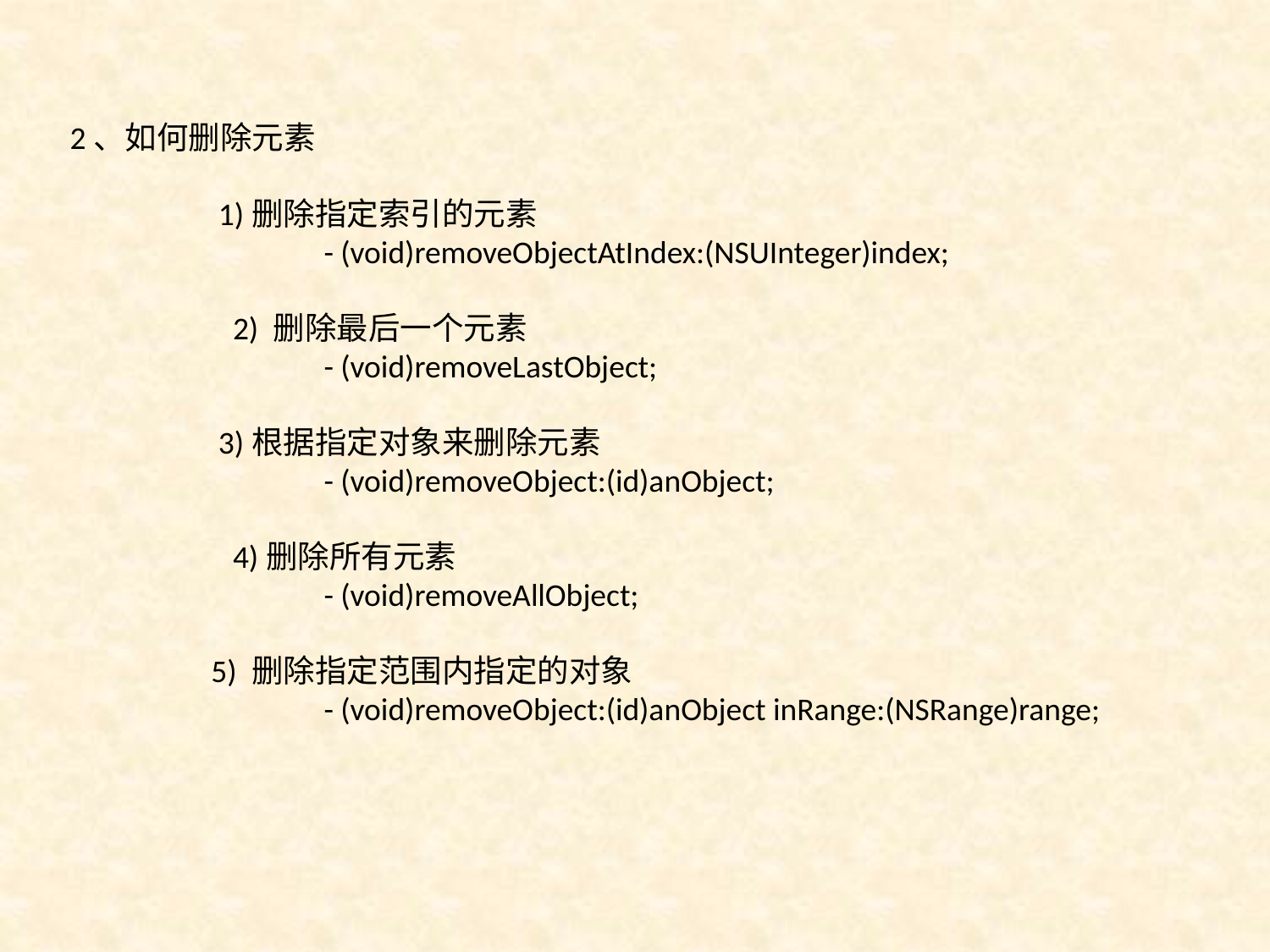

2、如何删除元素

	   1)删除指定索引的元素
		- (void)removeObjectAtIndex:(NSUInteger)index;

	     2) 删除最后一个元素
		- (void)removeLastObject;

	   3)根据指定对象来删除元素
		- (void)removeObject:(id)anObject;

	     4)删除所有元素
		- (void)removeAllObject;

	  5) 删除指定范围内指定的对象
		- (void)removeObject:(id)anObject inRange:(NSRange)range;